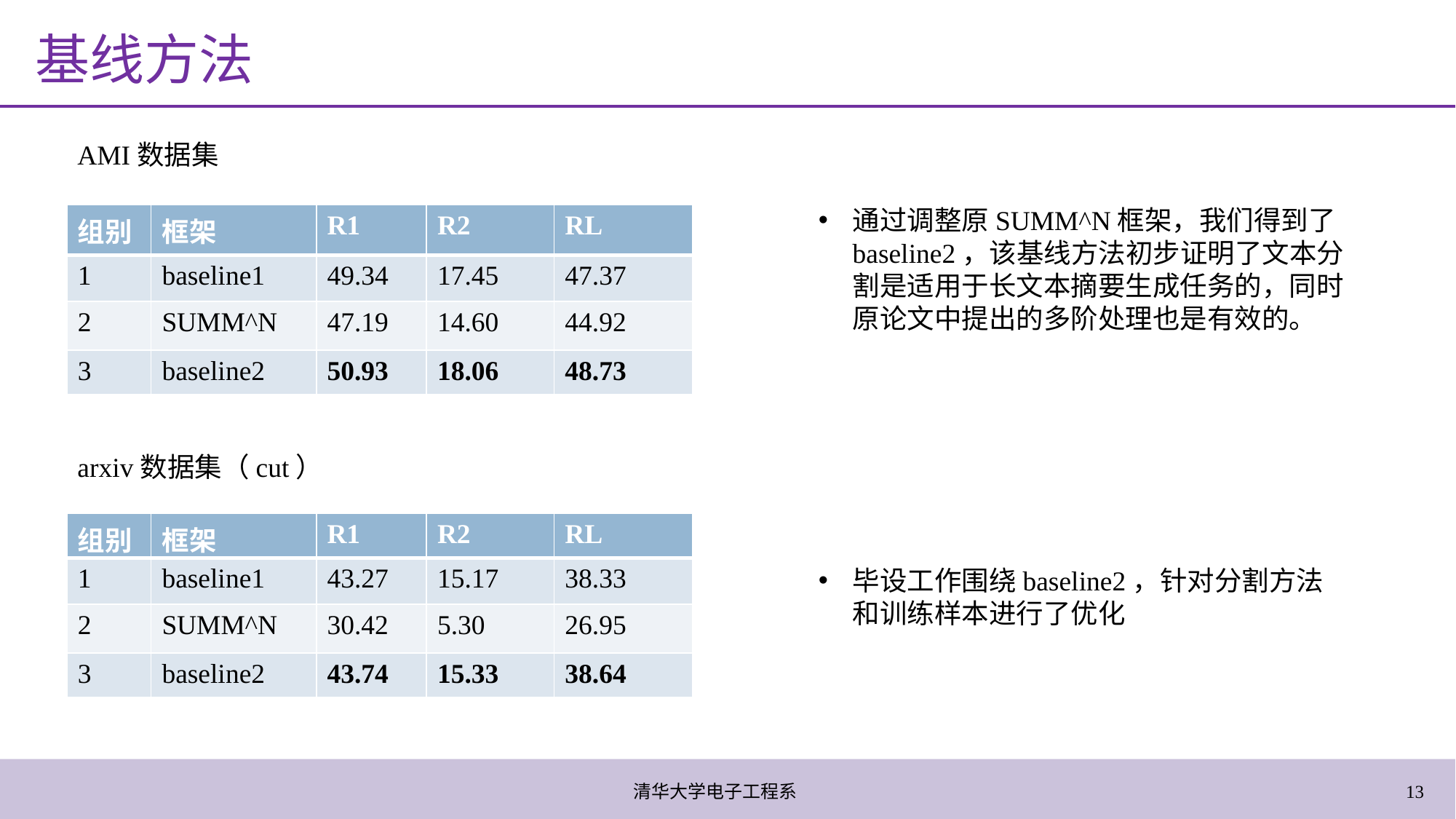

# 基线方法
AMI数据集
通过调整原SUMM^N框架，我们得到了baseline2，该基线方法初步证明了文本分割是适用于长文本摘要生成任务的，同时原论文中提出的多阶处理也是有效的。

毕设工作围绕baseline2，针对分割方法和训练样本进行了优化

| 组别 | 框架 | R1 | R2 | RL |
| --- | --- | --- | --- | --- |
| 1 | baseline1 | 49.34 | 17.45 | 47.37 |
| 2 | SUMM^N | 47.19 | 14.60 | 44.92 |
| 3 | baseline2 | 50.93 | 18.06 | 48.73 |
arxiv数据集（cut）
| 组别 | 框架 | R1 | R2 | RL |
| --- | --- | --- | --- | --- |
| 1 | baseline1 | 43.27 | 15.17 | 38.33 |
| 2 | SUMM^N | 30.42 | 5.30 | 26.95 |
| 3 | baseline2 | 43.74 | 15.33 | 38.64 |
清华大学电子工程系
13